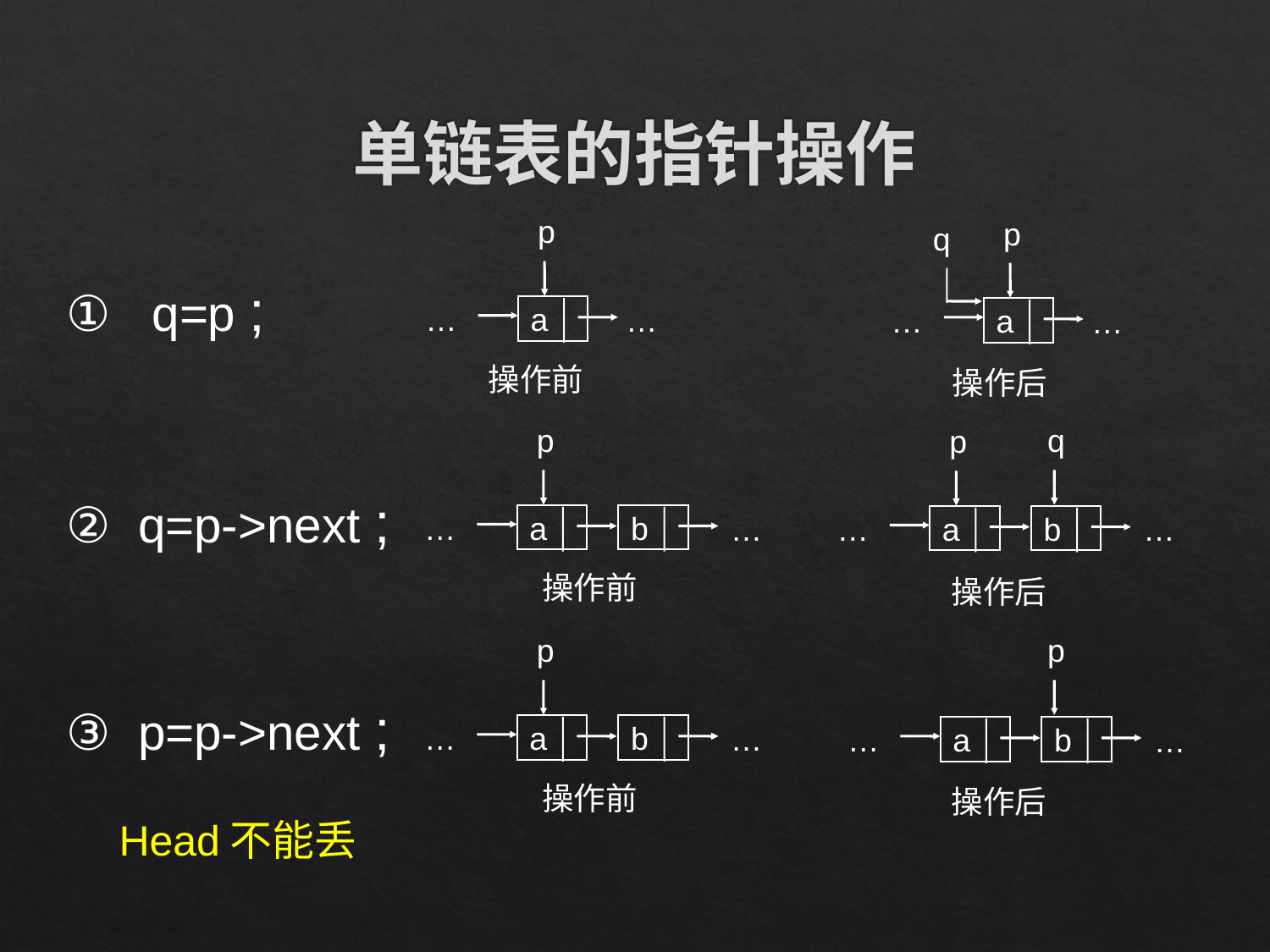

# 单链表的指针操作
p

…

a

…
操作前
p

…

a

…
q

操作后
①   q=p ;
p

…

a

b

…
q

p

…

a

b

…
操作前
操作后
②  q=p->next ;
p
p

…
a
b
…

…
a
b
…

操作前
操作后
③  p=p->next ;
Head不能丢